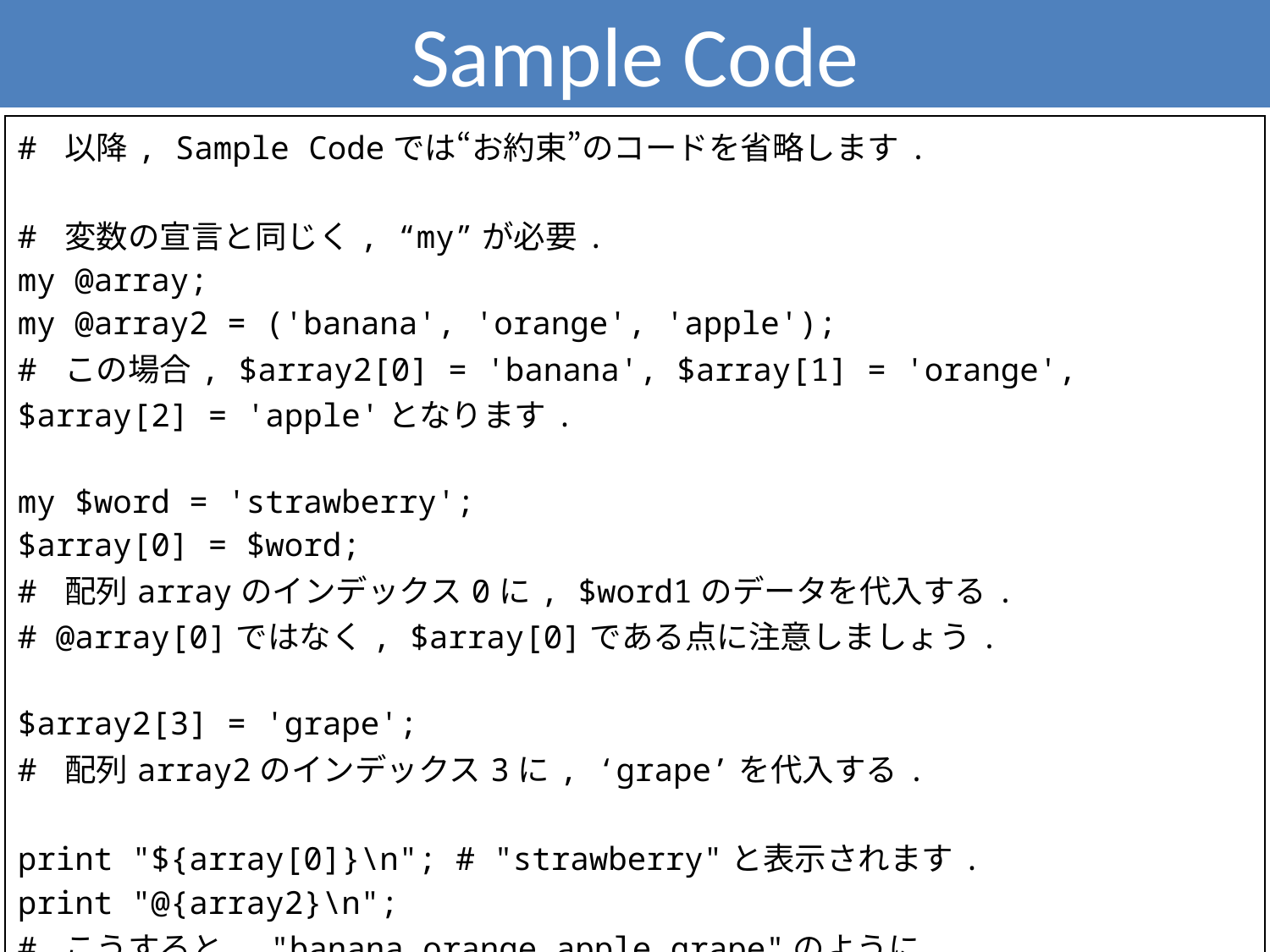

Sample Code
| # 以降, Sample Codeでは“お約束”のコードを省略します. # 変数の宣言と同じく, “my”が必要. my @array; my @array2 = ('banana', 'orange', 'apple'); # この場合, $array2[0] = 'banana', $array[1] = 'orange', $array[2] = 'apple'となります. my $word = 'strawberry'; $array[0] = $word; # 配列arrayのインデックス0に, $word1のデータを代入する. # @array[0]ではなく, $array[0]である点に注意しましょう. $array2[3] = 'grape'; # 配列array2のインデックス3に, ‘grape’を代入する. print "${array[0]}\n"; # "strawberry"と表示されます. print "@{array2}\n"; # こうすると, "banana orange apple grape"のように, # 配列の中身が半角スペースを区切りにして表示されます. |
| --- |